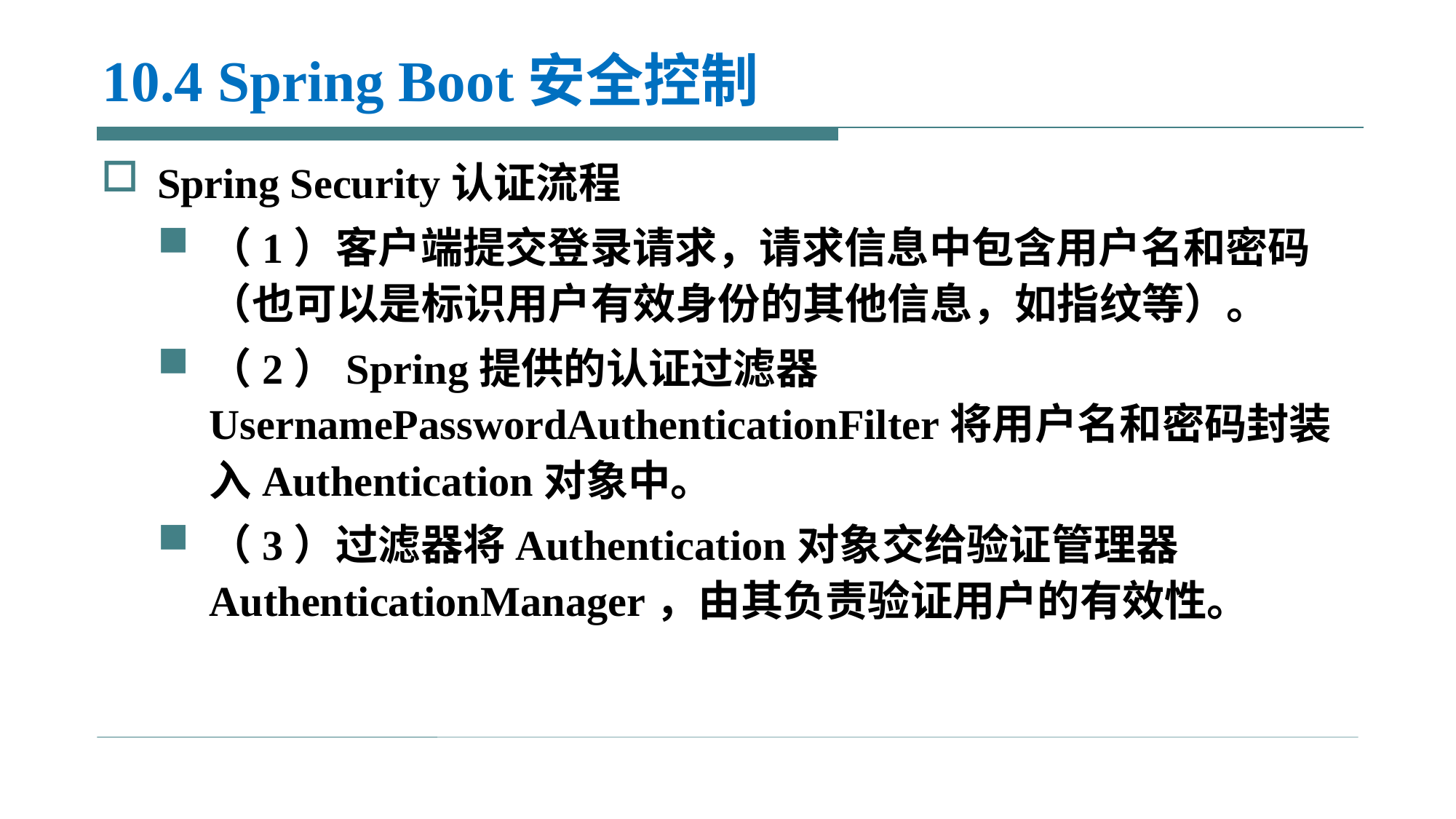

# 10.4 Spring Boot安全控制
Spring Security认证流程
（1）客户端提交登录请求，请求信息中包含用户名和密码（也可以是标识用户有效身份的其他信息，如指纹等）。
（2）Spring提供的认证过滤器UsernamePasswordAuthenticationFilter将用户名和密码封装入Authentication对象中。
（3）过滤器将Authentication对象交给验证管理器AuthenticationManager，由其负责验证用户的有效性。

24